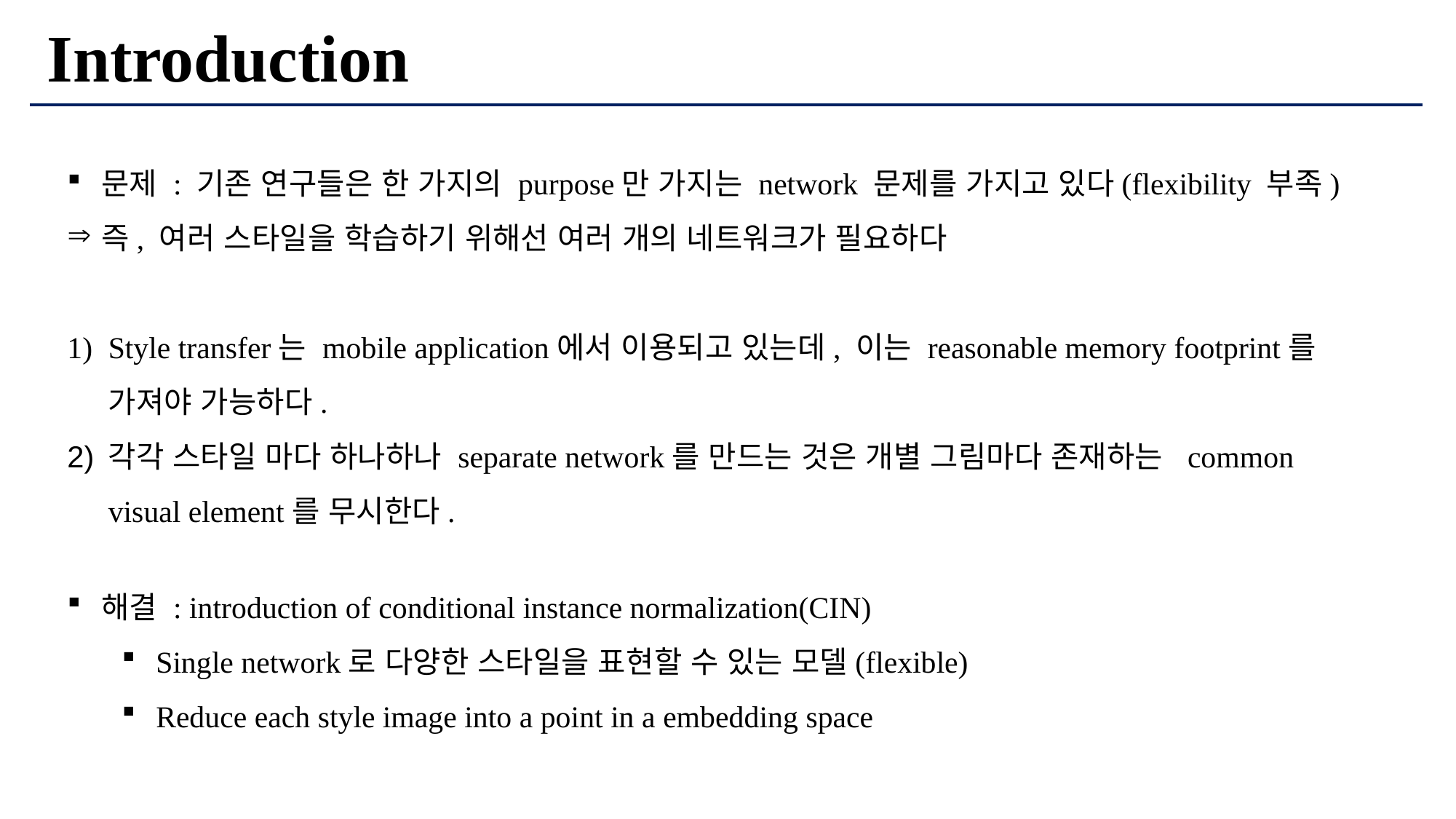

# Introduction
문제 : 기존 연구들은 한 가지의 purpose만 가지는 network 문제를 가지고 있다(flexibility 부족)
즉, 여러 스타일을 학습하기 위해선 여러 개의 네트워크가 필요하다

Style transfer는 mobile application에서 이용되고 있는데, 이는 reasonable memory footprint를 가져야 가능하다.
각각 스타일 마다 하나하나 separate network를 만드는 것은 개별 그림마다 존재하는  common visual element를 무시한다.
해결 : introduction of conditional instance normalization(CIN)
Single network로 다양한 스타일을 표현할 수 있는 모델(flexible)
Reduce each style image into a point in a embedding space